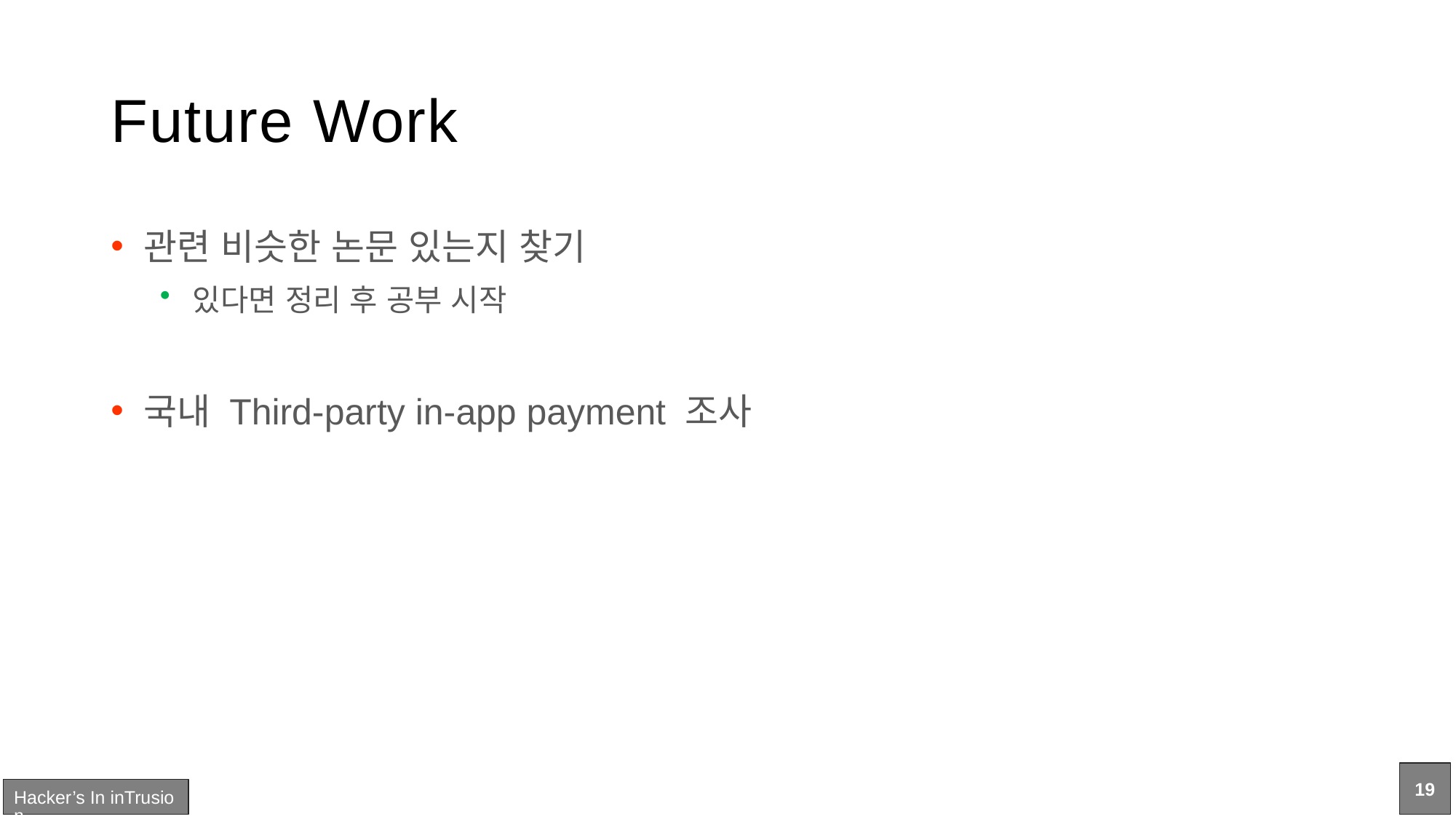

# Future Work
관련 비슷한 논문 있는지 찾기
있다면 정리 후 공부 시작

국내 Third-party in-app payment 조사
19
Hacker’s In inTrusion